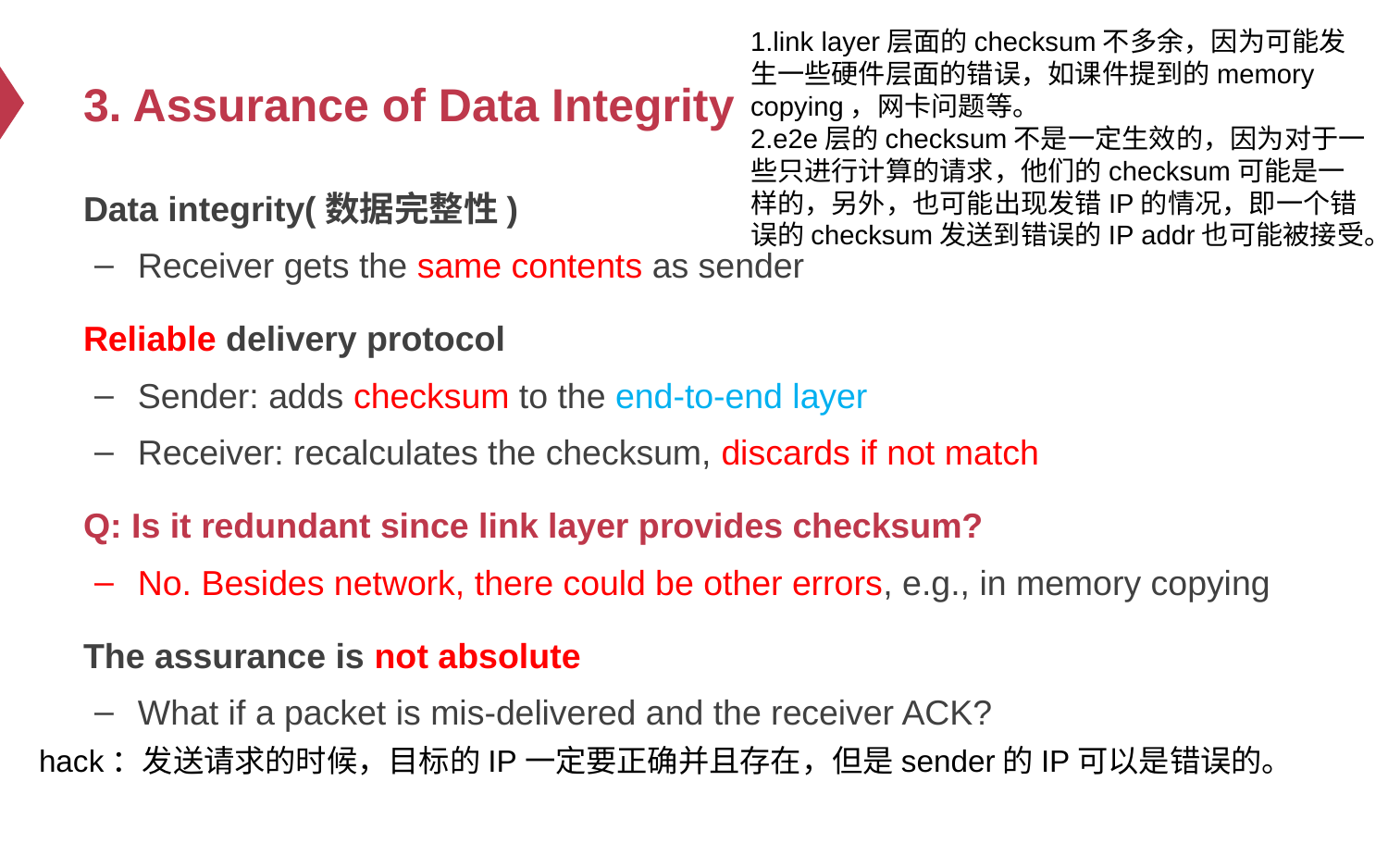

1.link layer层面的checksum不多余，因为可能发生一些硬件层面的错误，如课件提到的memory copying，网卡问题等。
2.e2e层的checksum不是一定生效的，因为对于一些只进行计算的请求，他们的checksum可能是一样的，另外，也可能出现发错IP的情况，即一个错误的checksum发送到错误的IP addr也可能被接受。
# 3. Assurance of Data Integrity
Data integrity(数据完整性)
Receiver gets the same contents as sender
Reliable delivery protocol
Sender: adds checksum to the end-to-end layer
Receiver: recalculates the checksum, discards if not match
Q: Is it redundant since link layer provides checksum?
No. Besides network, there could be other errors, e.g., in memory copying
The assurance is not absolute
What if a packet is mis-delivered and the receiver ACK?
hack：发送请求的时候，目标的IP一定要正确并且存在，但是sender的IP可以是错误的。
9